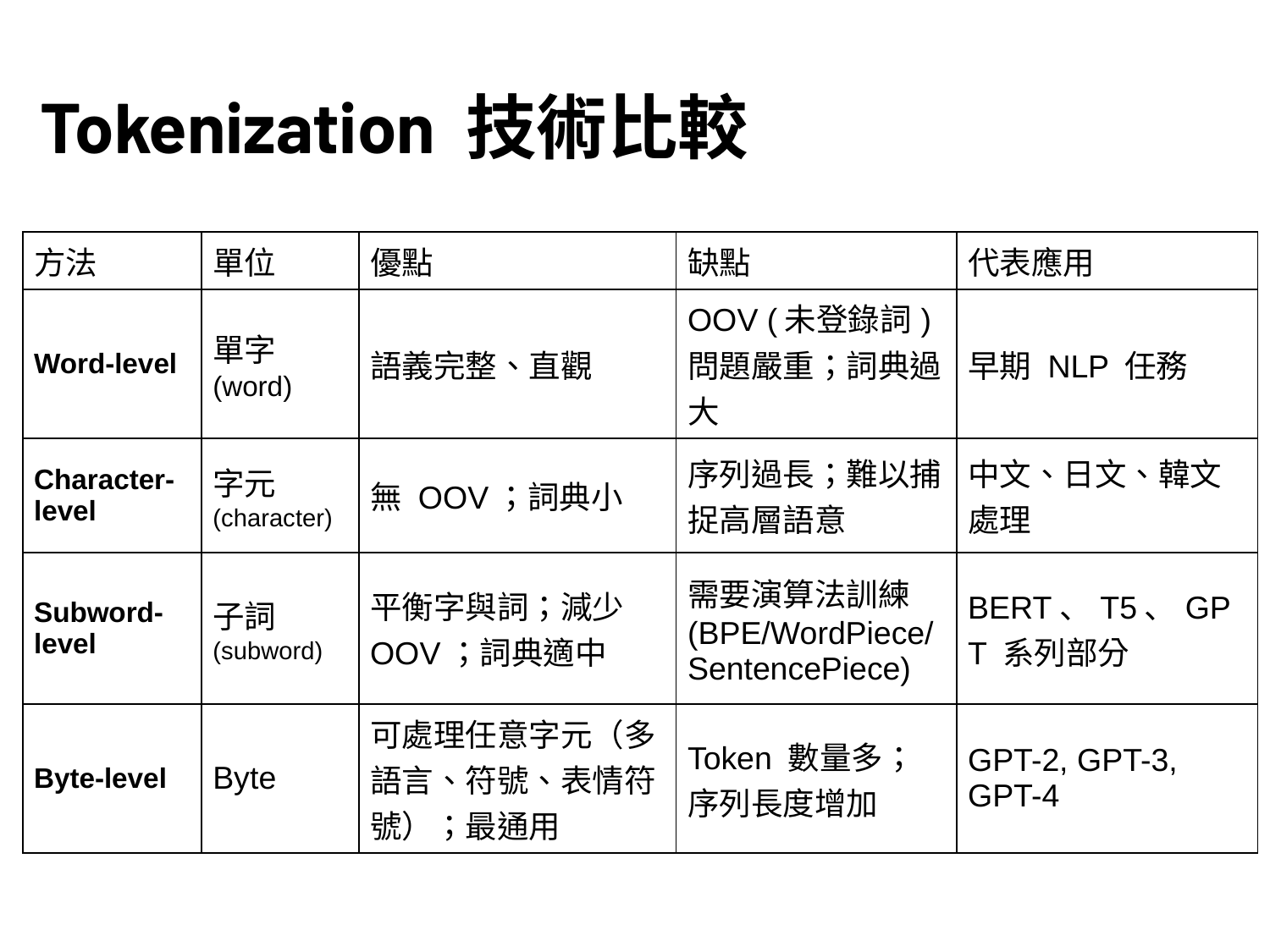

Tokenization 技術比較
| 方法 | 單位 | 優點 | 缺點 | 代表應用 |
| --- | --- | --- | --- | --- |
| Word-level | 單字 (word) | 語義完整、直觀 | OOV (未登錄詞) 問題嚴重；詞典過大 | 早期 NLP 任務 |
| Character-level | 字元 (character) | 無 OOV；詞典小 | 序列過長；難以捕捉高層語意 | 中文、日文、韓文處理 |
| Subword-level | 子詞 (subword) | 平衡字與詞；減少 OOV；詞典適中 | 需要演算法訓練 (BPE/WordPiece/SentencePiece) | BERT、T5、GPT 系列部分 |
| Byte-level | Byte | 可處理任意字元（多語言、符號、表情符號）；最通用 | Token 數量多；序列長度增加 | GPT-2, GPT-3, GPT-4 |